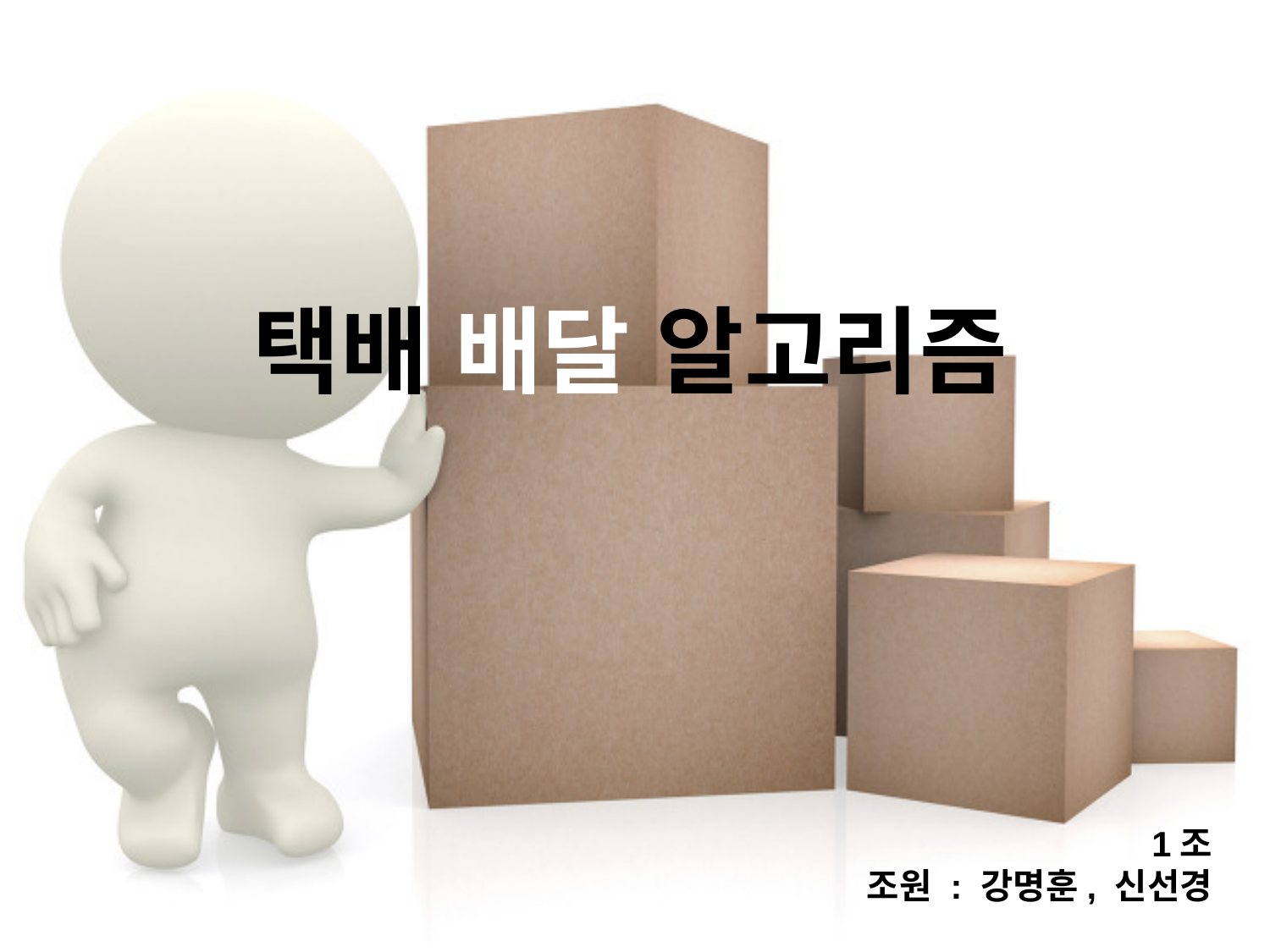

# 택배 배달 알고리즘
1조
조원 : 강명훈, 신선경